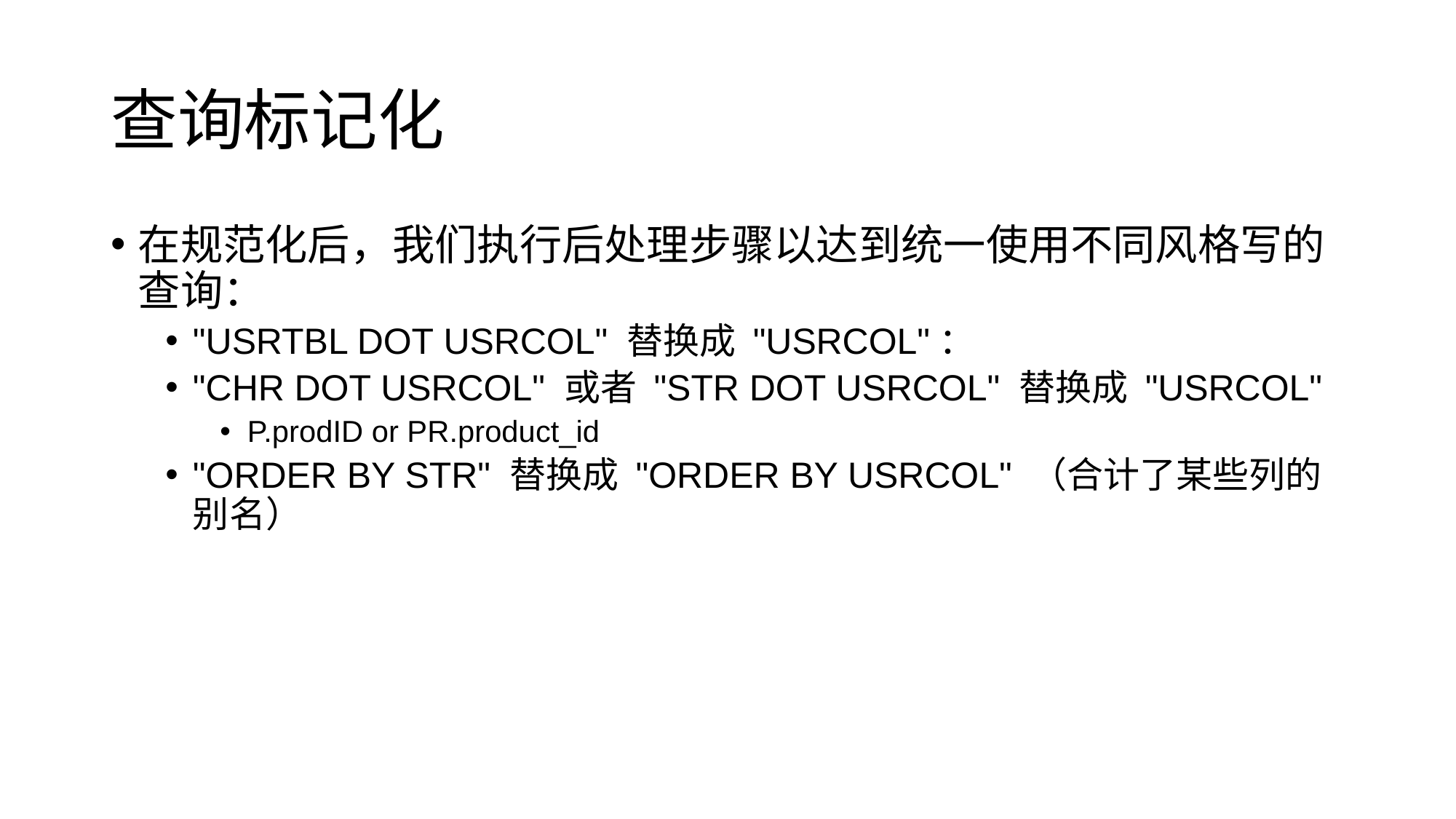

# 查询标记化
在规范化后，我们执行后处理步骤以达到统一使用不同风格写的查询：
"USRTBL DOT USRCOL" 替换成 "USRCOL"：
"CHR DOT USRCOL" 或者 "STR DOT USRCOL" 替换成 "USRCOL"
P.prodID or PR.product_id
"ORDER BY STR" 替换成 "ORDER BY USRCOL" （合计了某些列的别名）